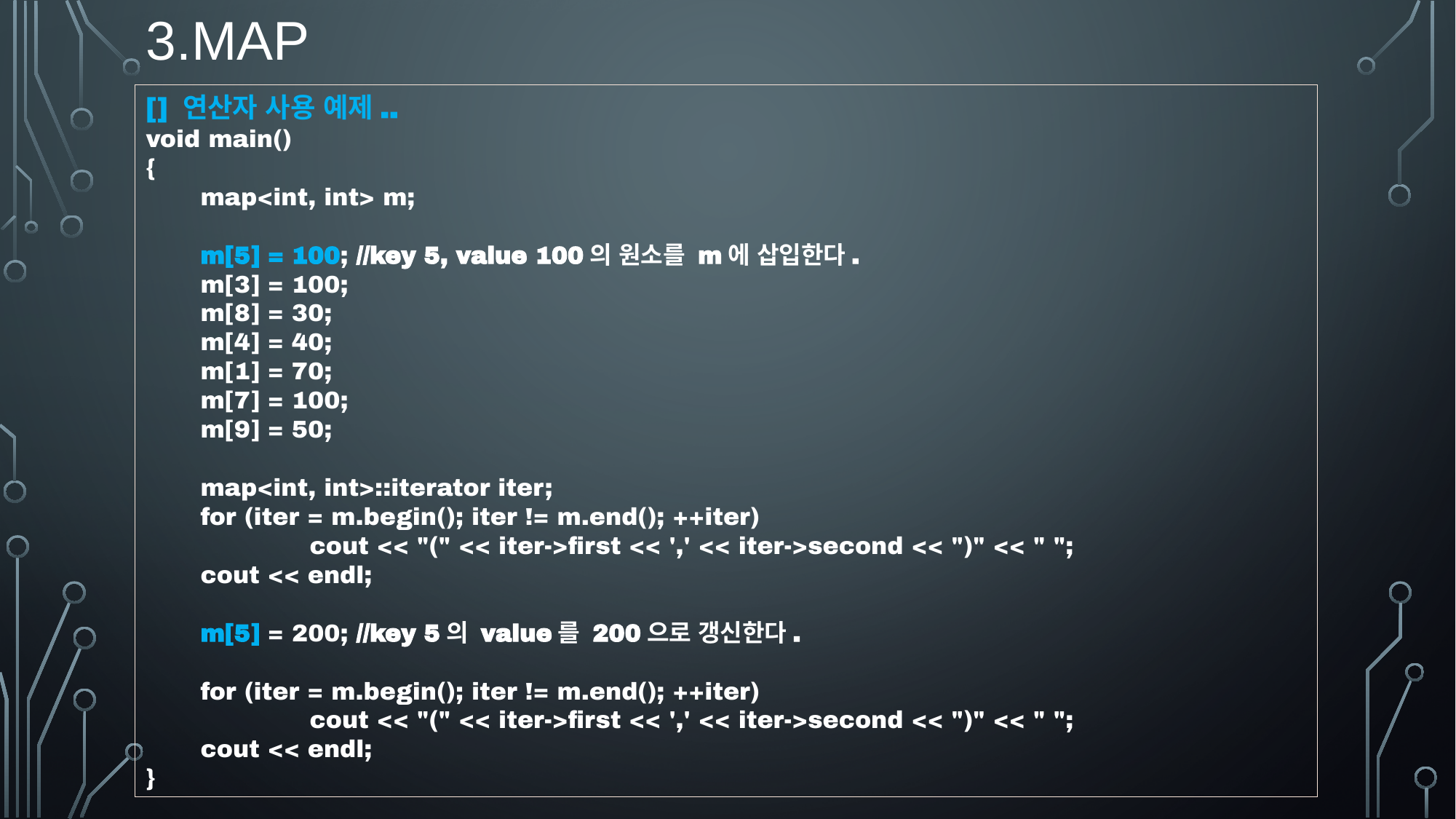

# 3.map
[] 연산자 사용 예제..
void main()
{
map<int, int> m;

m[5] = 100; //key 5, value 100의 원소를 m에 삽입한다.
m[3] = 100;
m[8] = 30;
m[4] = 40;
m[1] = 70;
m[7] = 100;
m[9] = 50;

map<int, int>::iterator iter;
for (iter = m.begin(); iter != m.end(); ++iter)
	cout << "(" << iter->first << ',' << iter->second << ")" << " ";
cout << endl;

m[5] = 200; //key 5의 value를 200으로 갱신한다.

for (iter = m.begin(); iter != m.end(); ++iter)
	cout << "(" << iter->first << ',' << iter->second << ")" << " ";
cout << endl;
}